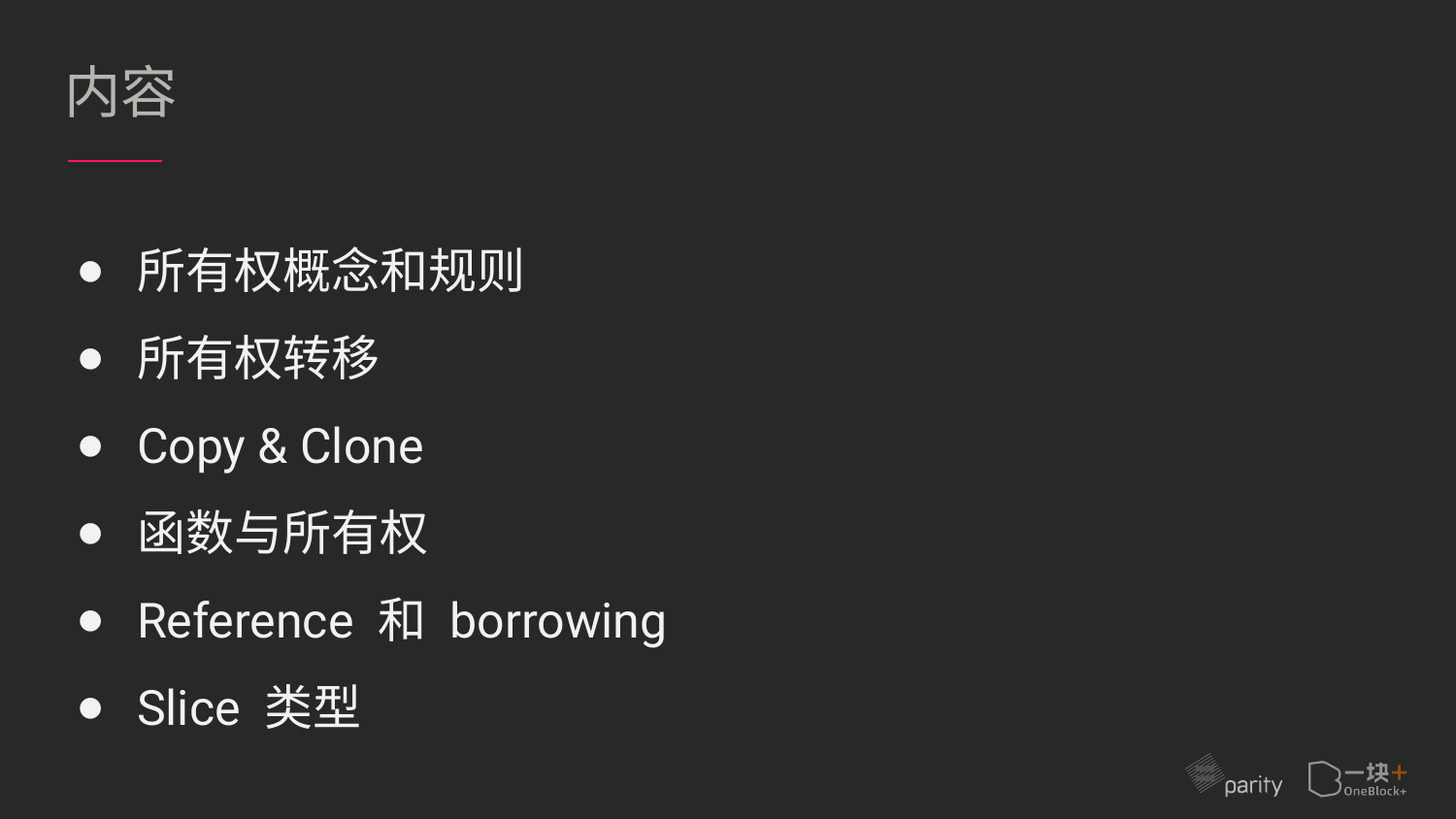

# 内容
所有权概念和规则
所有权转移
Copy & Clone
函数与所有权
Reference 和 borrowing
Slice 类型